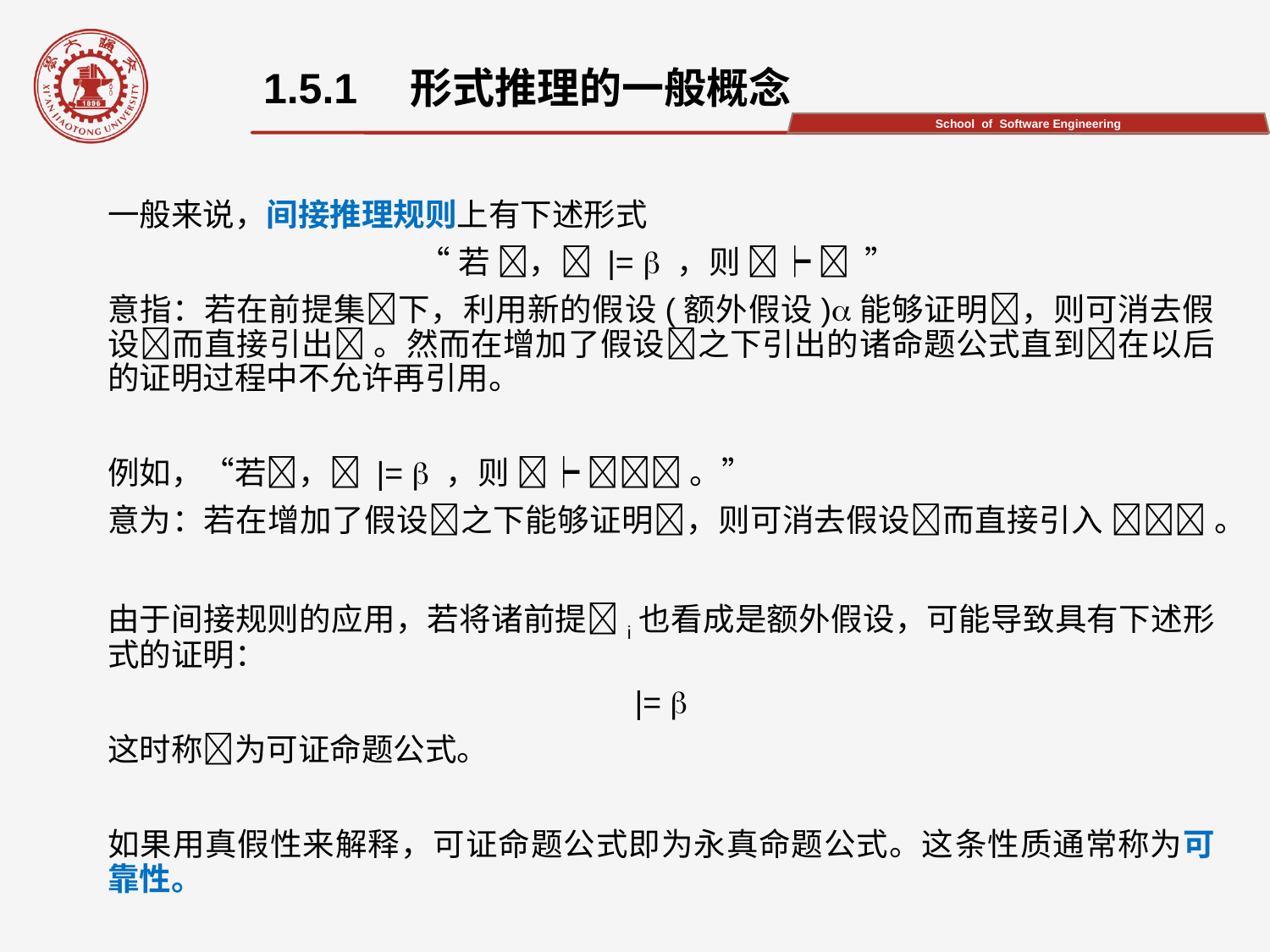

1.5.1　形式推理的一般概念
一般来说，间接推理规则上有下述形式
“若 Γ，α |= β ，则 Γ┝ γ  ”
意指：若在前提集Γ下，利用新的假设(额外假设)α能够证明β，则可消去假设α而直接引出γ 。然而在增加了假设α之下引出的诸命题公式直到β在以后的证明过程中不允许再引用。

例如，“若Γ，α |= β ，则 Γ┝ α→β 。”
意为：若在增加了假设α之下能够证明β，则可消去假设α而直接引入 α→β 。

由于间接规则的应用，若将诸前提αi也看成是额外假设，可能导致具有下述形式的证明：
|= β
这时称β为可证命题公式。

如果用真假性来解释，可证命题公式即为永真命题公式。这条性质通常称为可靠性。